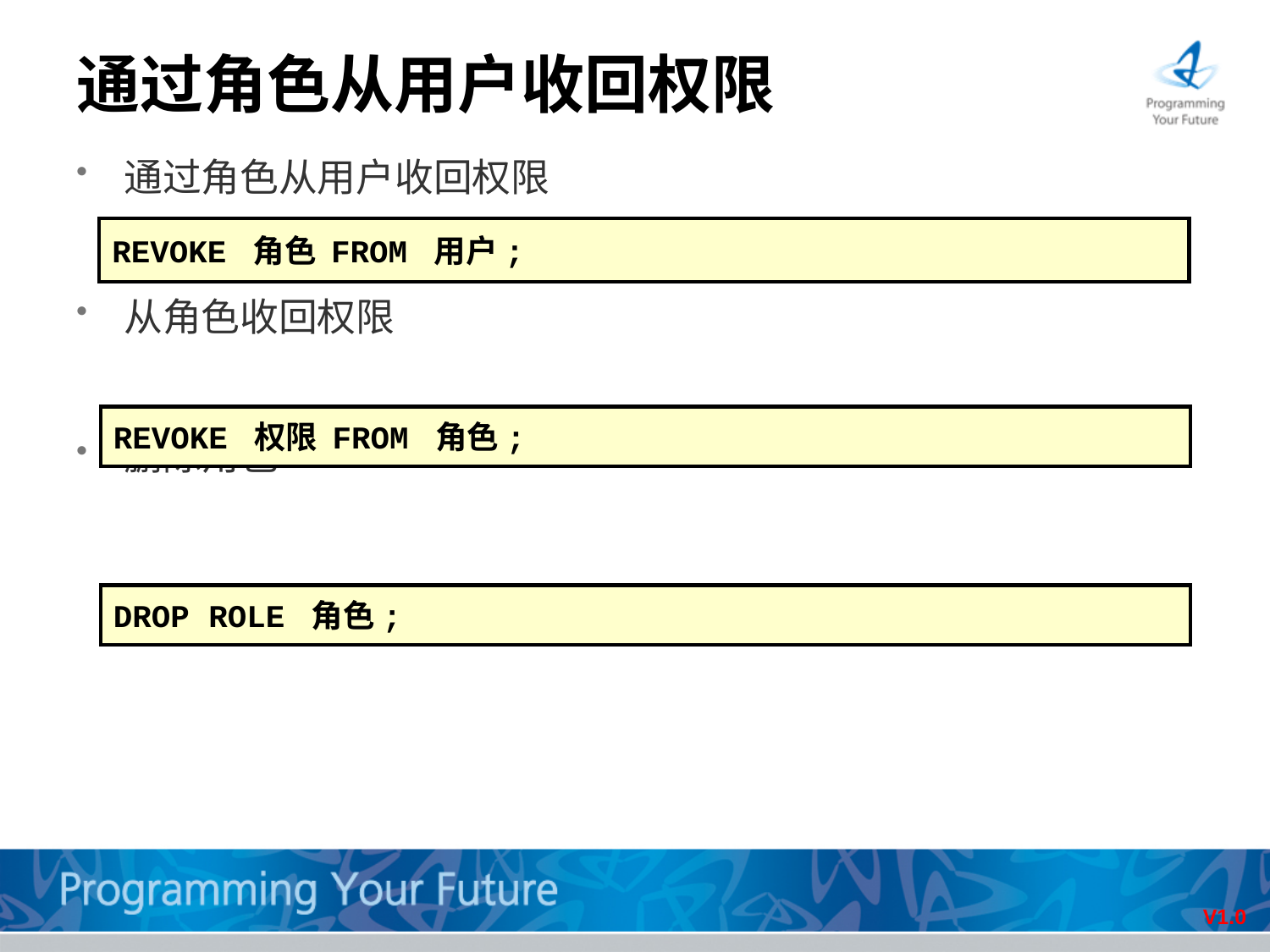

# 通过角色从用户收回权限
通过角色从用户收回权限

从角色收回权限

删除角色

REVOKE 角色 FROM 用户;
REVOKE 权限 FROM 角色;
DROP ROLE 角色;